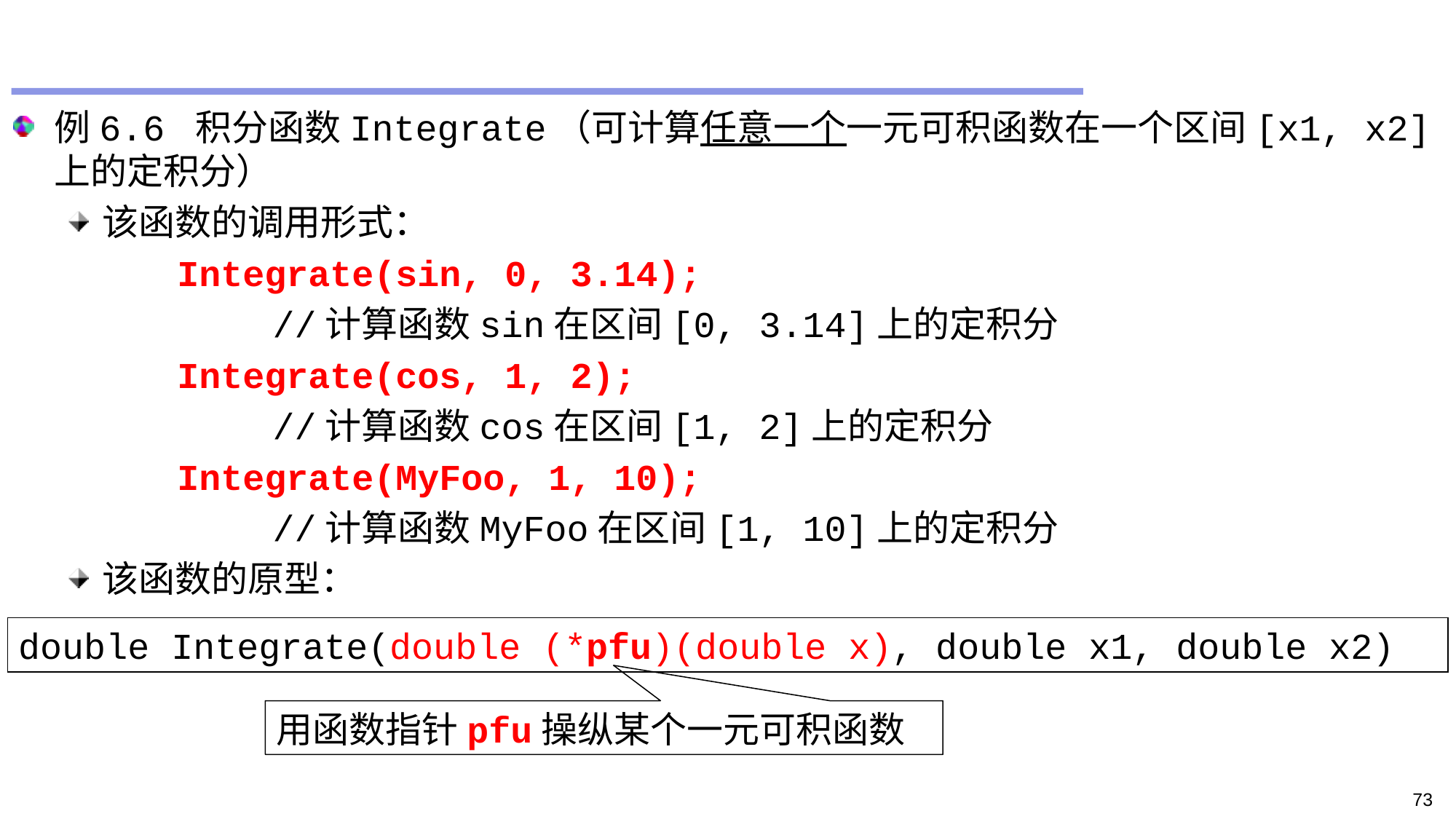

例6.6 积分函数Integrate（可计算任意一个一元可积函数在一个区间[x1, x2]上的定积分）
该函数的调用形式：
	Integrate(sin, 0, 3.14);
			//计算函数sin在区间[0, 3.14]上的定积分
	Integrate(cos, 1, 2);
			//计算函数cos在区间[1, 2]上的定积分
	Integrate(MyFoo, 1, 10);
			//计算函数MyFoo在区间[1, 10]上的定积分
该函数的原型：
double Integrate(double (*pfu)(double x), double x1, double x2)
用函数指针pfu操纵某个一元可积函数

73